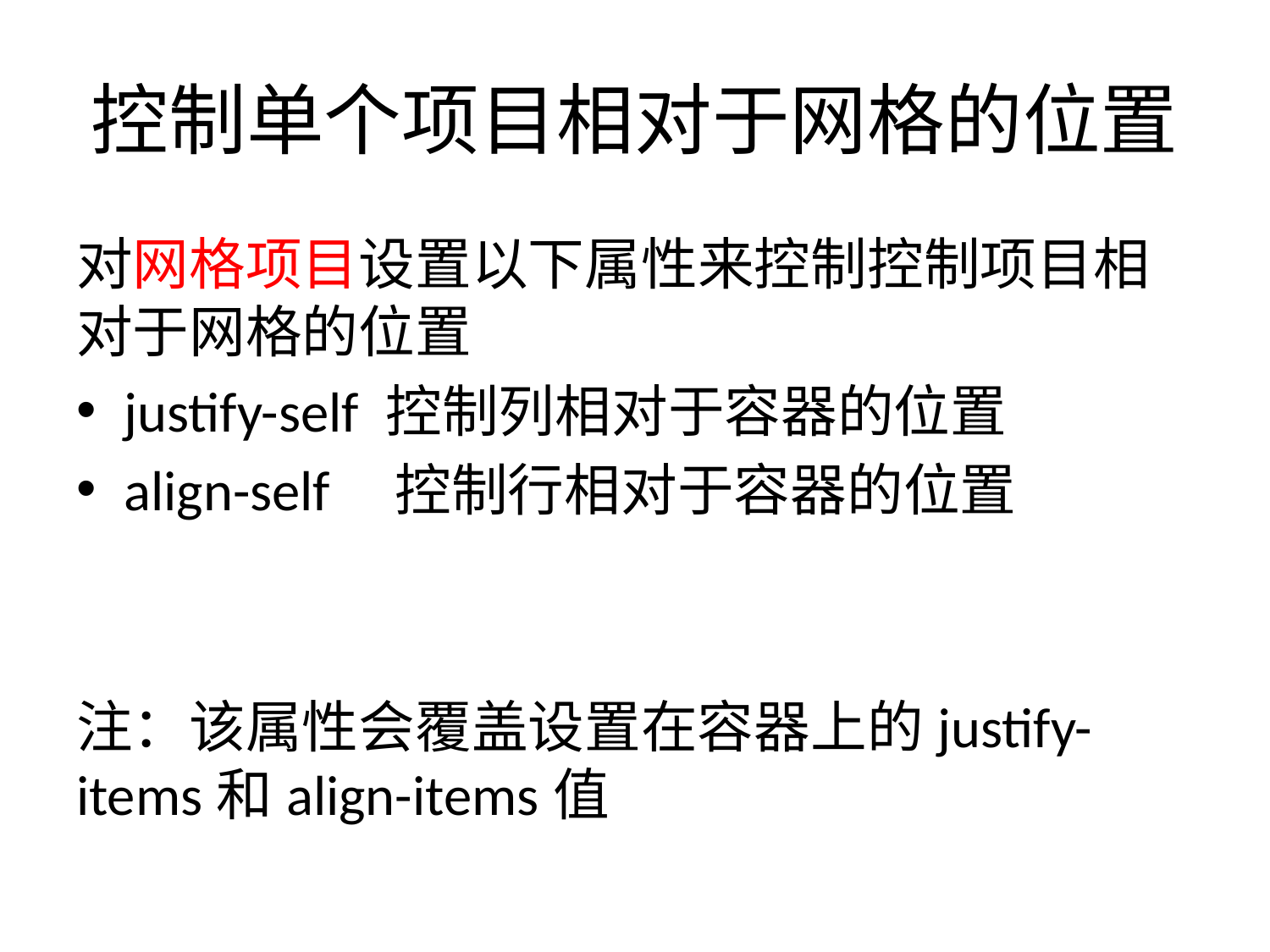

# 控制单个项目相对于网格的位置
对网格项目设置以下属性来控制控制项目相对于网格的位置
justify-self 控制列相对于容器的位置
align-self    控制行相对于容器的位置

注：该属性会覆盖设置在容器上的justify-items和align-items值